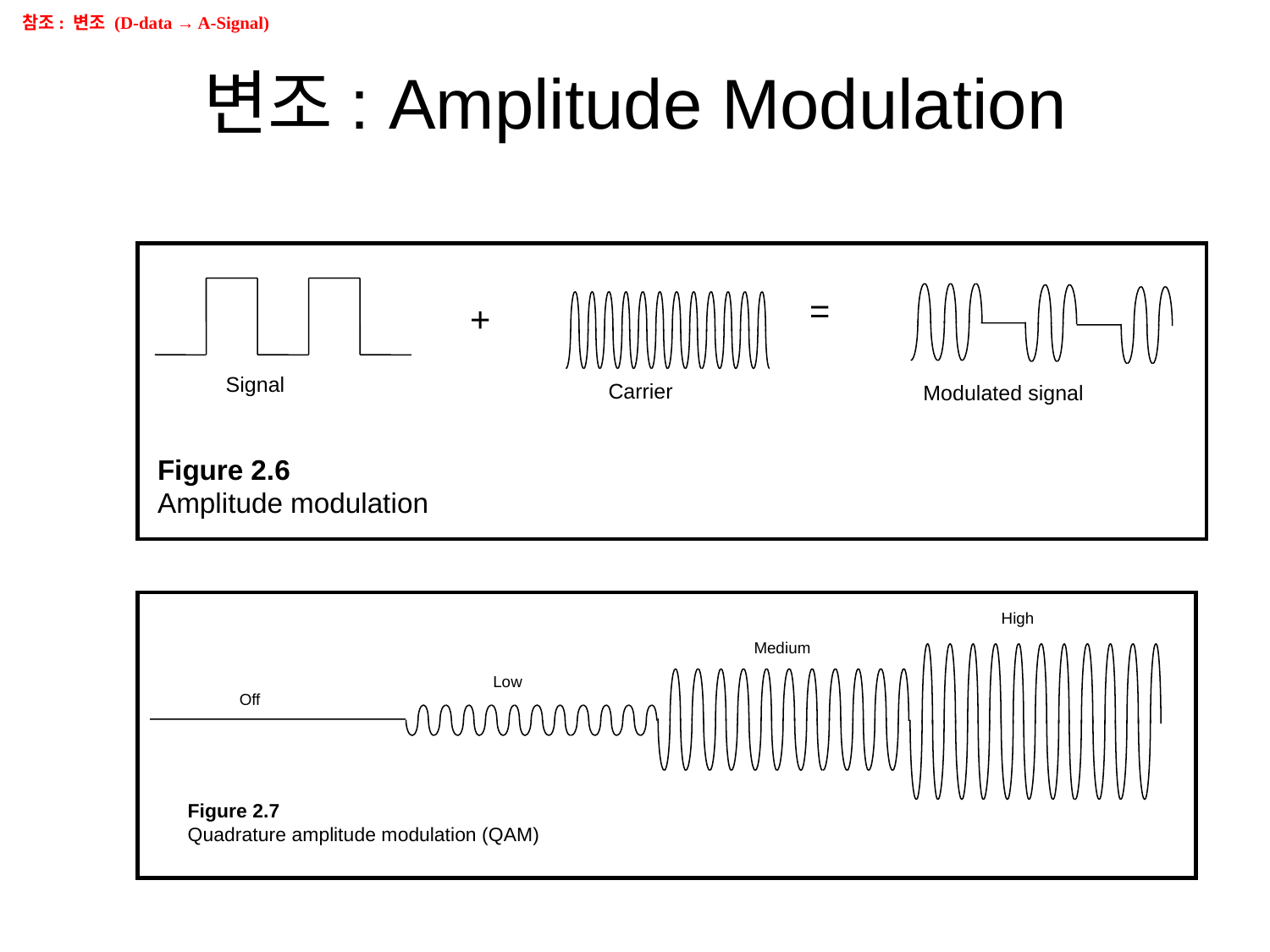

참조: 변조 (D-data → A-Signal)
# 변조: Amplitude Modulation

=

+

Signal
Carrier
Modulated signal
Figure 2.6
Amplitude modulation

High
Medium

Low

Off

Figure 2.7
Quadrature amplitude modulation (QAM)